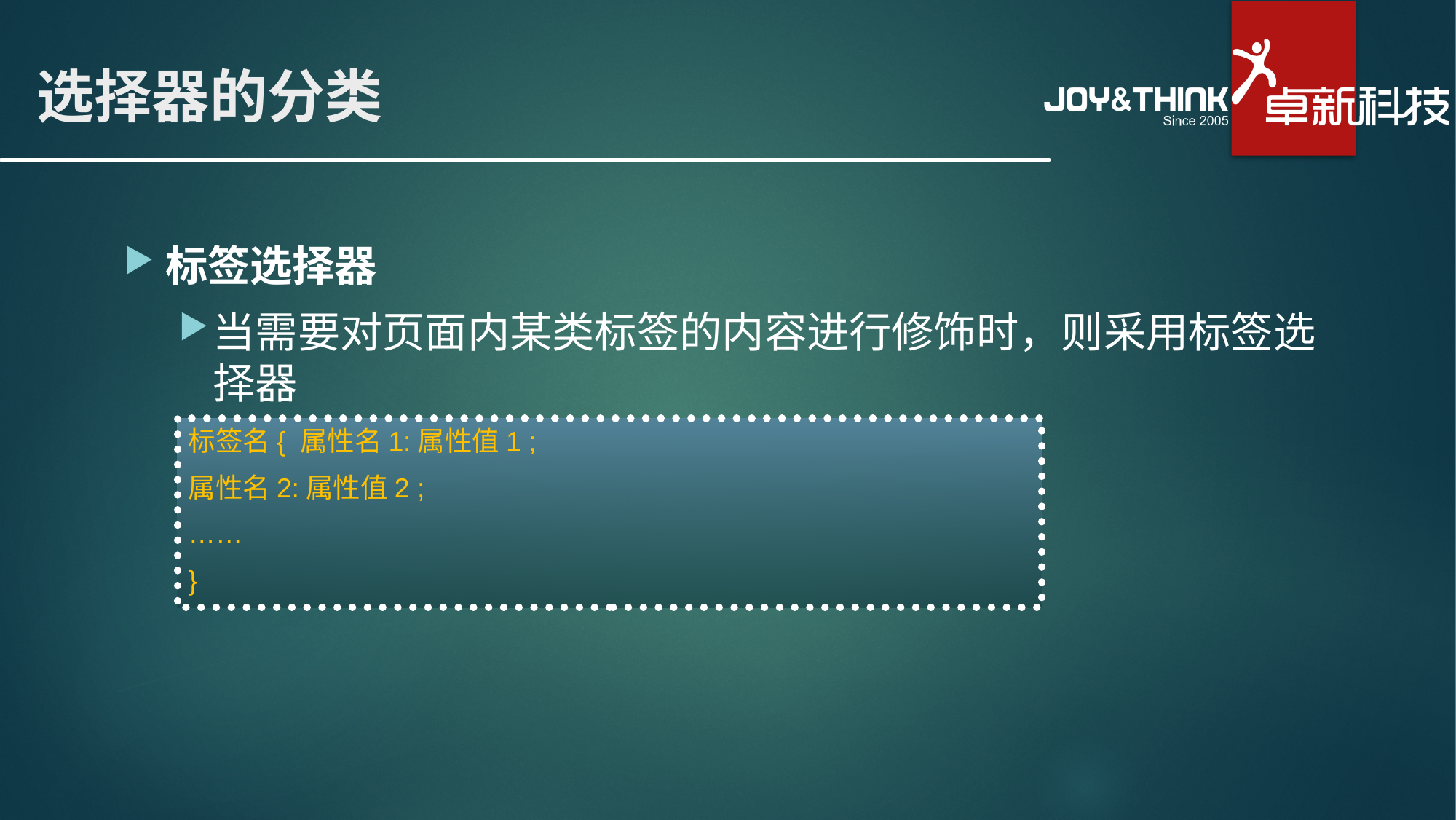

# 选择器的分类
标签选择器
当需要对页面内某类标签的内容进行修饰时，则采用标签选择器

标签名{ 属性名1:属性值1 ;
属性名2:属性值2 ;
……
}